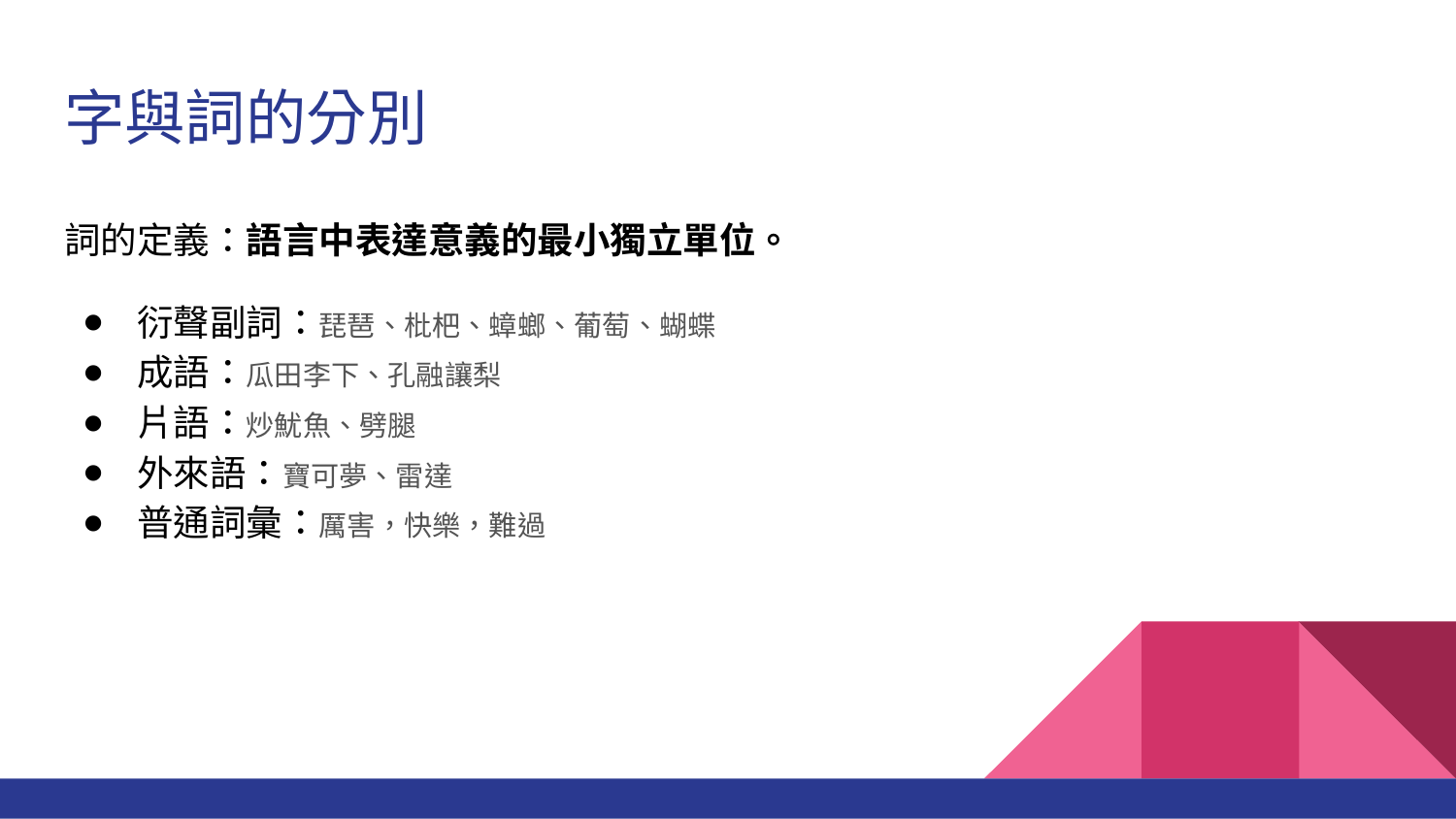

# 字與詞的分別
詞的定義：語言中表達意義的最小獨立單位。
衍聲副詞：琵琶、枇杷、蟑螂、葡萄、蝴蝶
成語：瓜田李下、孔融讓梨
片語：炒魷魚、劈腿
外來語：寶可夢、雷達
普通詞彙：厲害，快樂，難過